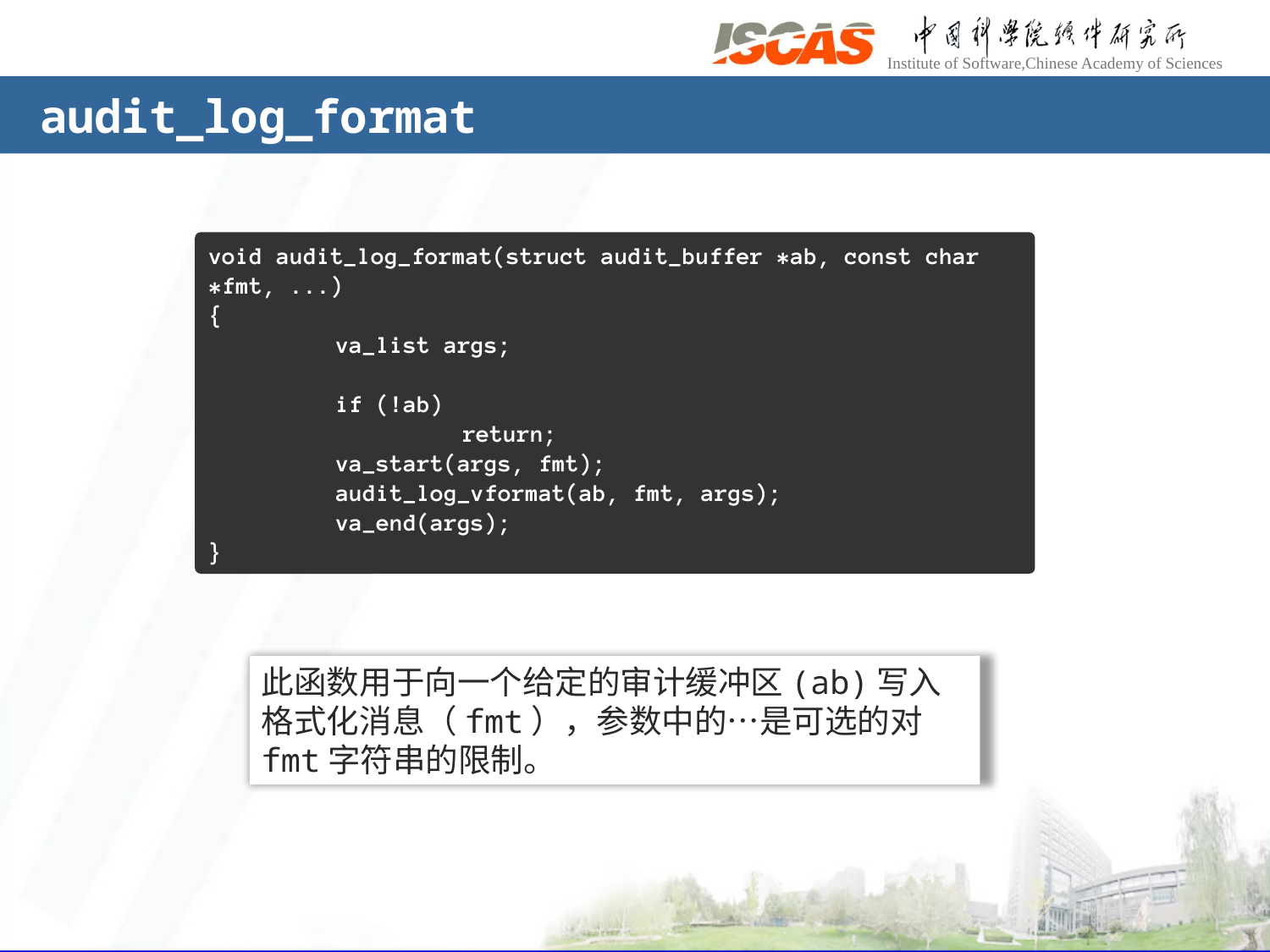

# audit_log_format
void audit_log_format(struct audit_buffer *ab, const char *fmt, ...)
{
	va_list args;

	if (!ab)
		return;
	va_start(args, fmt);
	audit_log_vformat(ab, fmt, args);
	va_end(args);
}
此函数用于向一个给定的审计缓冲区(ab)写入格式化消息（fmt），参数中的…是可选的对fmt字符串的限制。